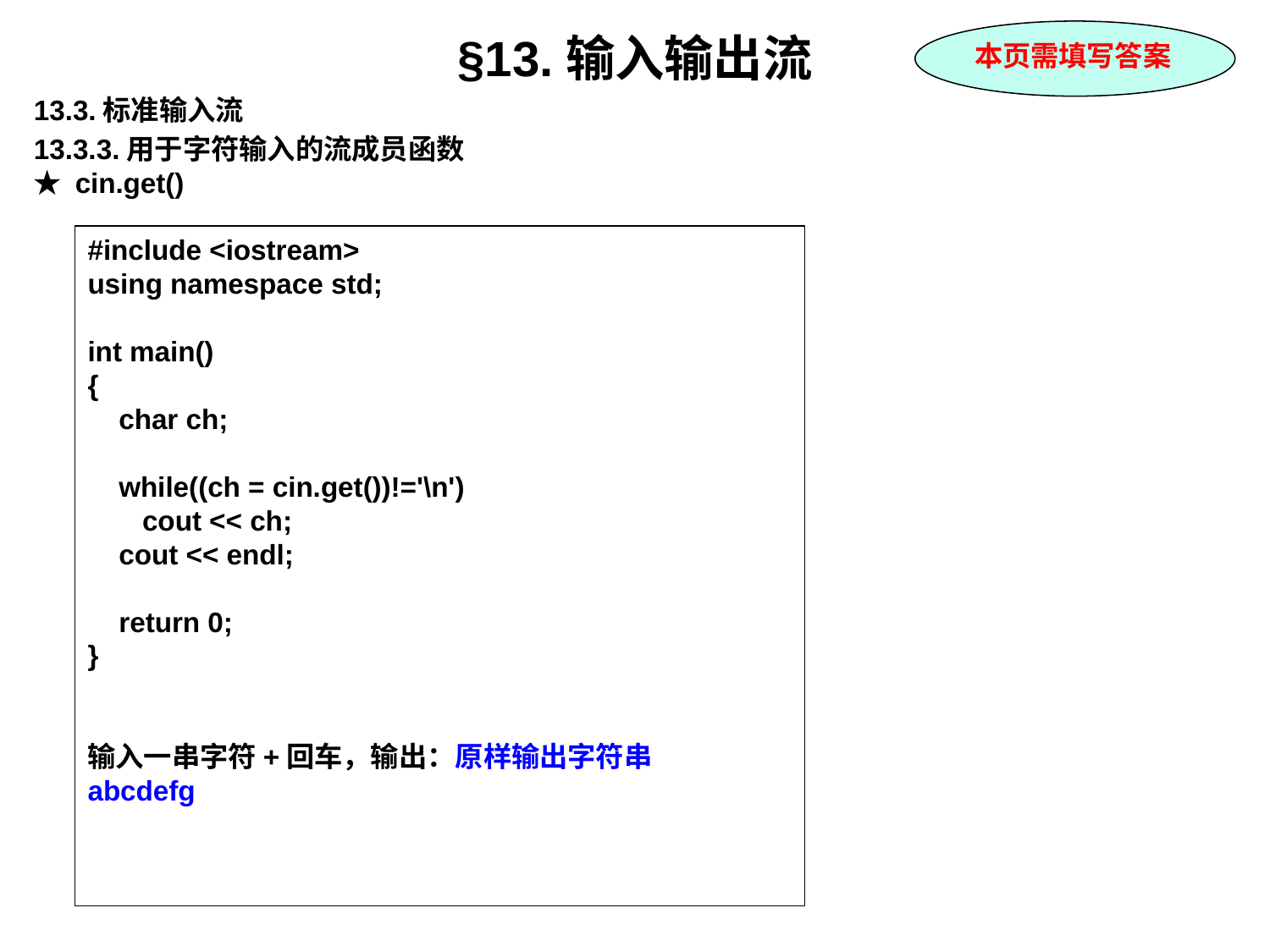

§13.输入输出流
13.3.标准输入流
13.3.3.用于字符输入的流成员函数
★ cin.get()
本页需填写答案
#include <iostream>
using namespace std;

int main()
{
    char ch;

    while((ch = cin.get())!='\n')
       cout << ch;
    cout << endl;

    return 0;
}

输入一串字符+回车，输出：原样输出字符串
abcdefg